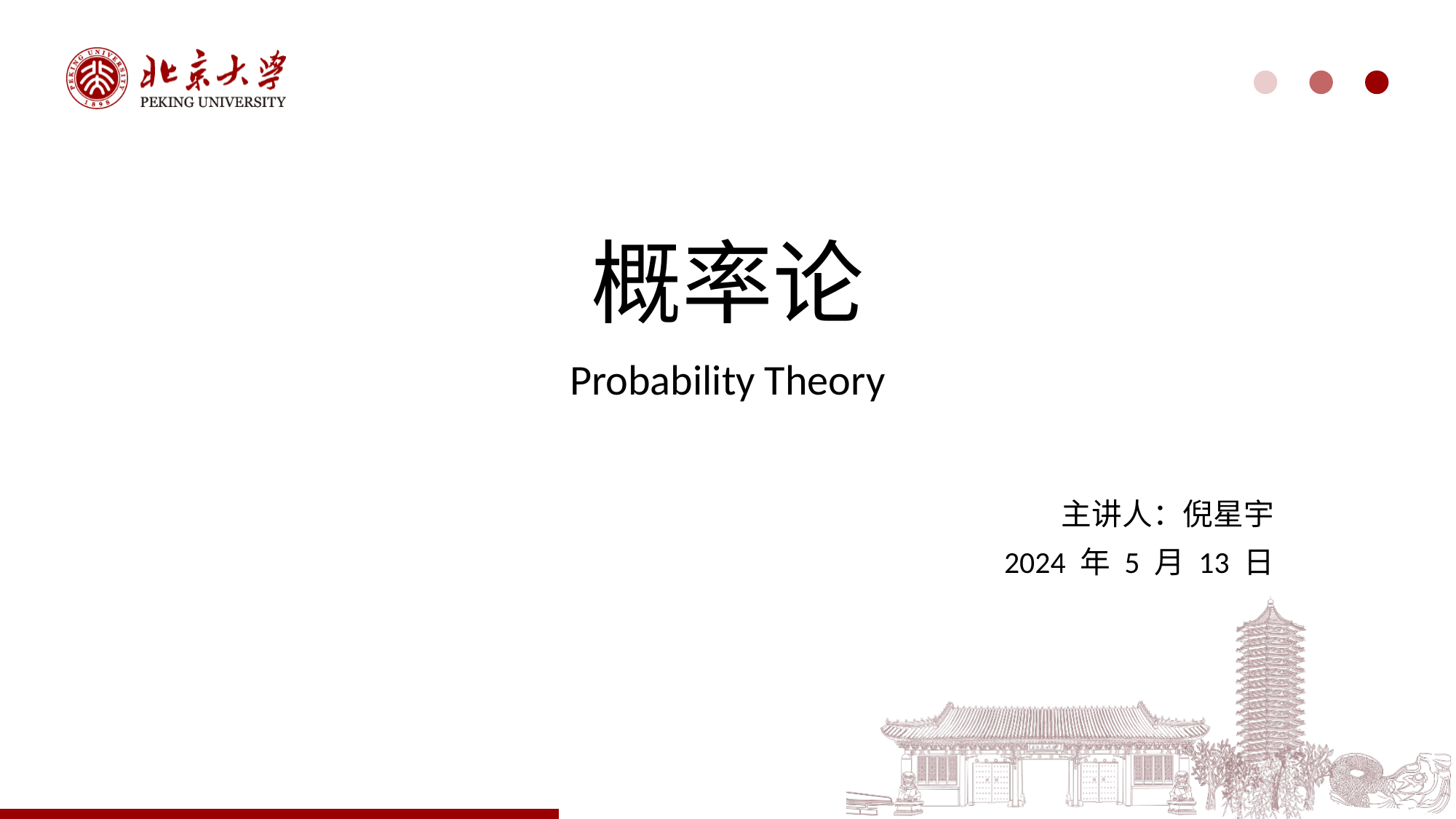

# 概率论
Probability Theory
主讲人：倪星宇
2024 年 5 月 13 日